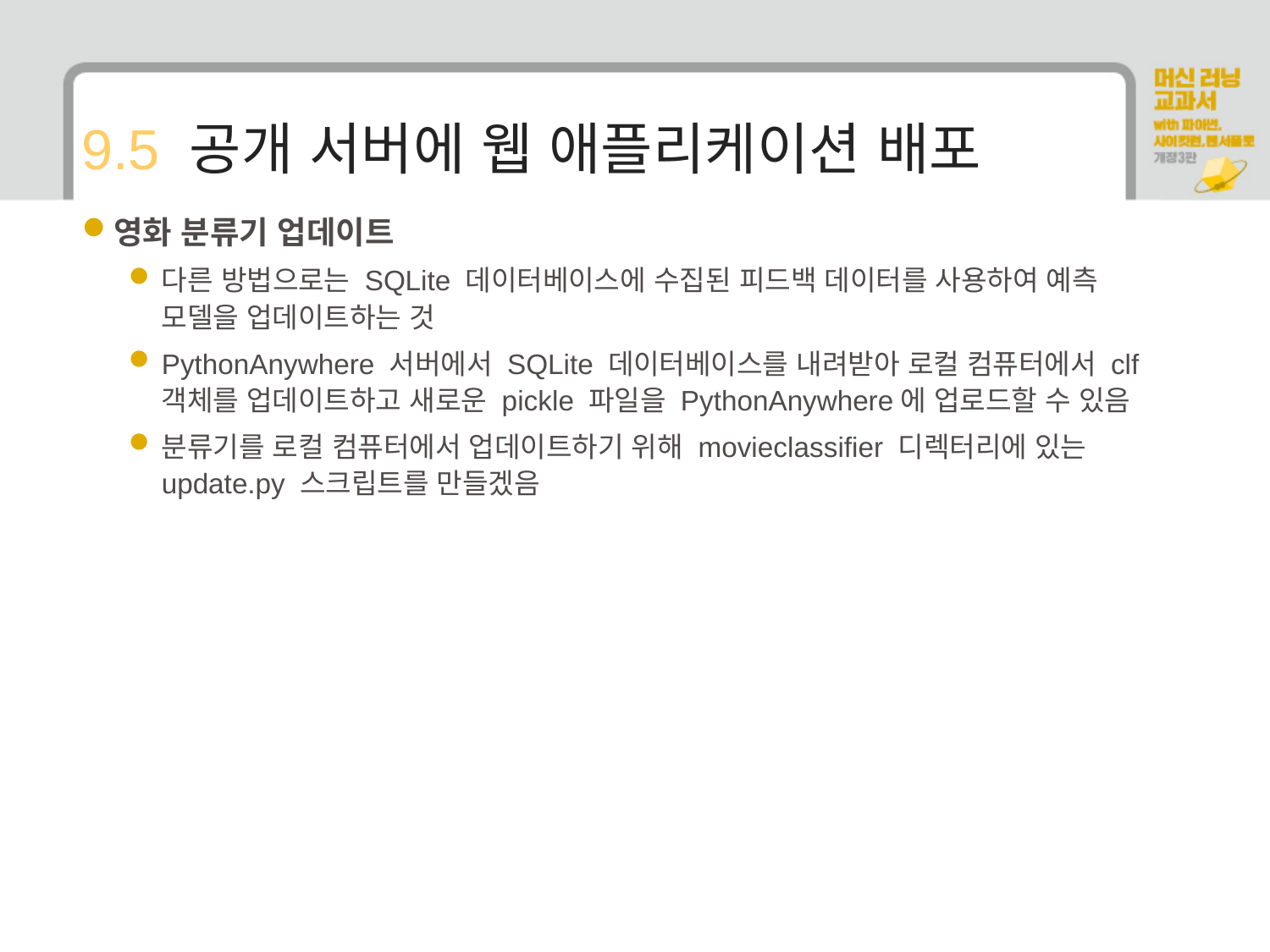

# 9.5 공개 서버에 웹 애플리케이션 배포
영화 분류기 업데이트
다른 방법으로는 SQLite 데이터베이스에 수집된 피드백 데이터를 사용하여 예측 모델을 업데이트하는 것
PythonAnywhere 서버에서 SQLite 데이터베이스를 내려받아 로컬 컴퓨터에서 clf 객체를 업데이트하고 새로운 pickle 파일을 PythonAnywhere에 업로드할 수 있음
분류기를 로컬 컴퓨터에서 업데이트하기 위해 movieclassifier 디렉터리에 있는 update.py 스크립트를 만들겠음